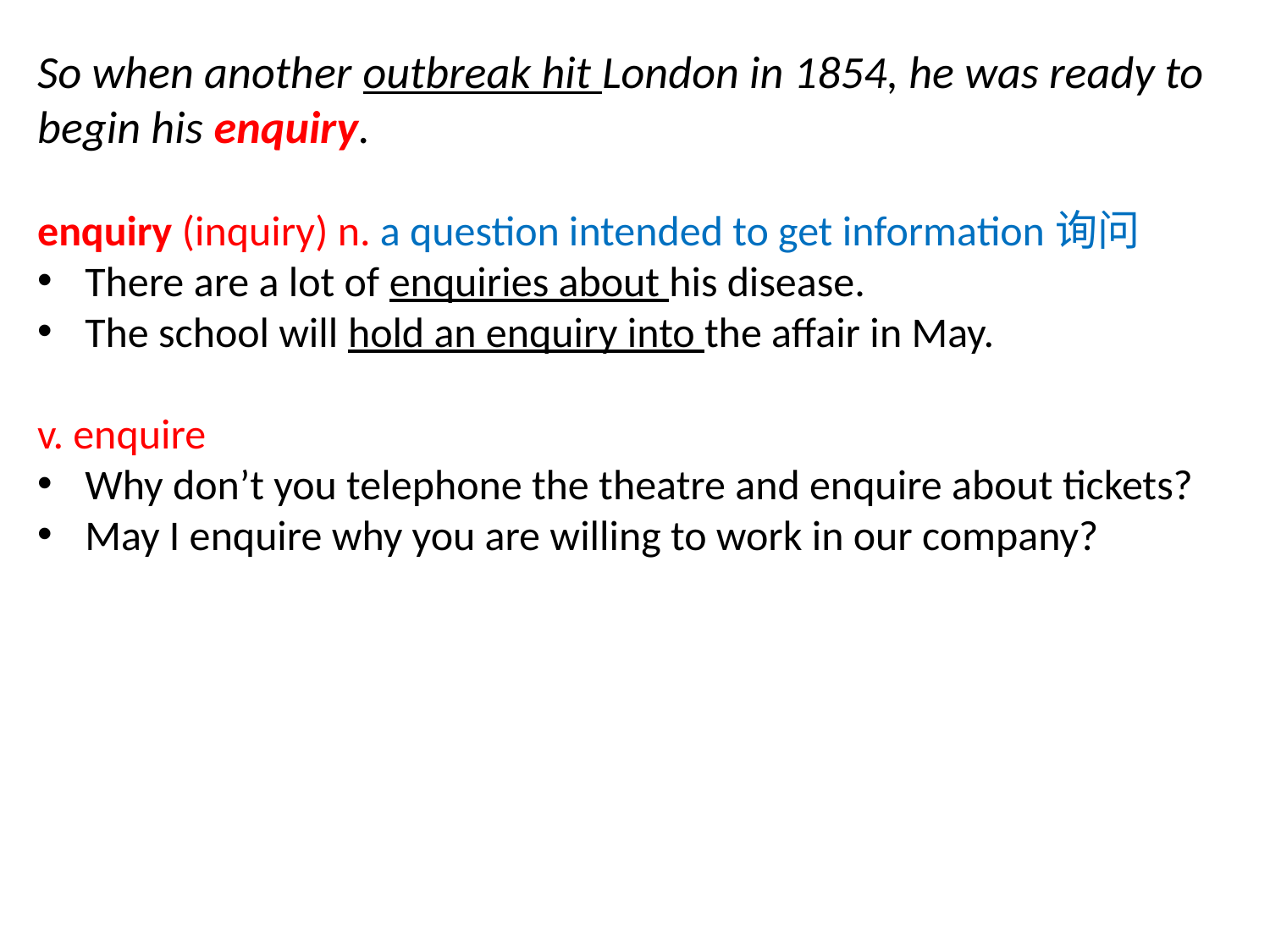

So when another outbreak hit London in 1854, he was ready to begin his enquiry.

enquiry (inquiry) n. a question intended to get information询问
There are a lot of enquiries about his disease.
The school will hold an enquiry into the affair in May.

v. enquire
Why don’t you telephone the theatre and enquire about tickets?
May I enquire why you are willing to work in our company?